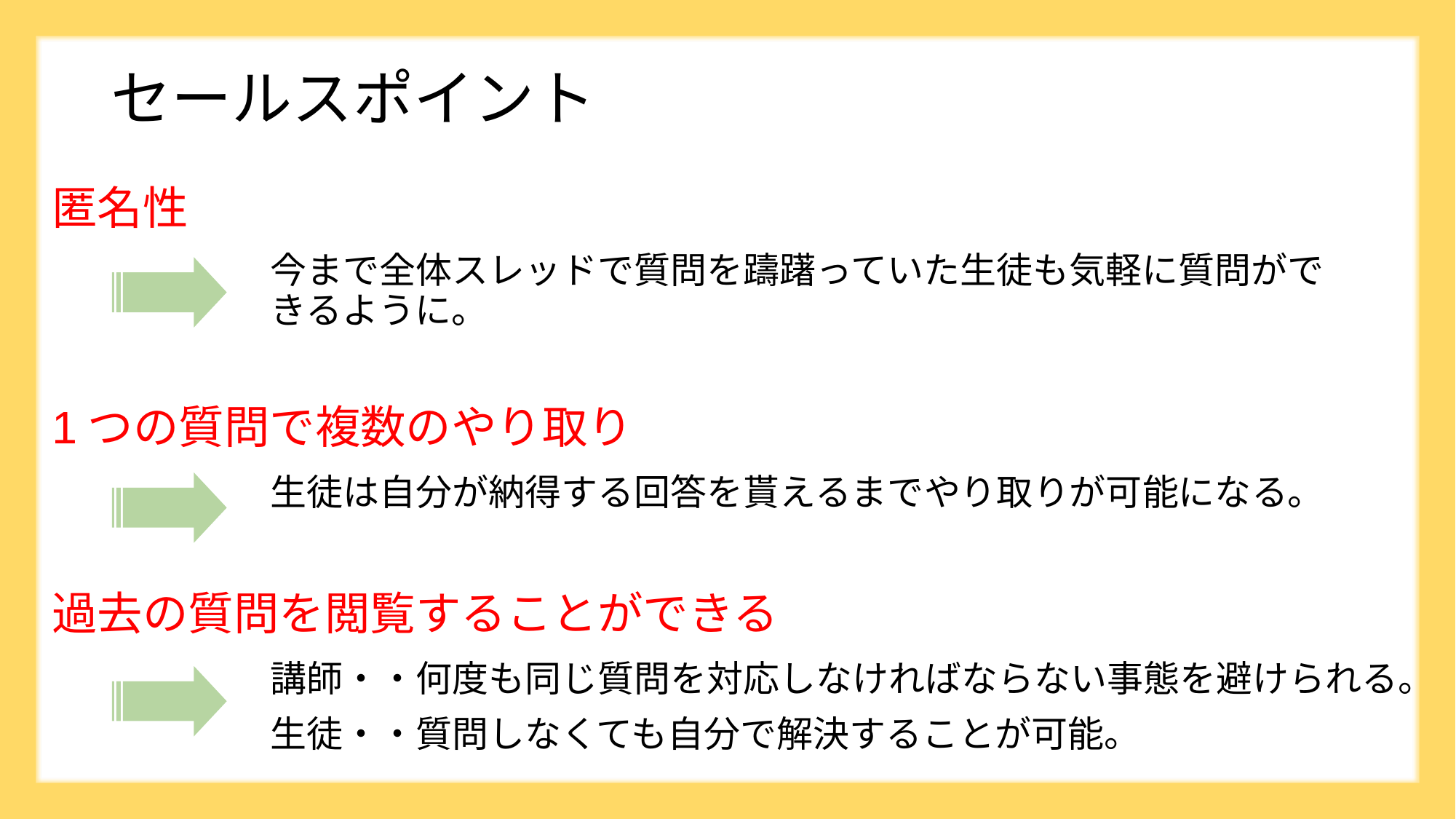

# セールスポイント
匿名性
		今まで全体スレッドで質問を躊躇っていた生徒も気軽に質問がで			きるように。

1つの質問で複数のやり取り
		生徒は自分が納得する回答を貰えるまでやり取りが可能になる。

過去の質問を閲覧することができる
		講師・・何度も同じ質問を対応しなければならない事態を避けられる。
		生徒・・質問しなくても自分で解決することが可能。